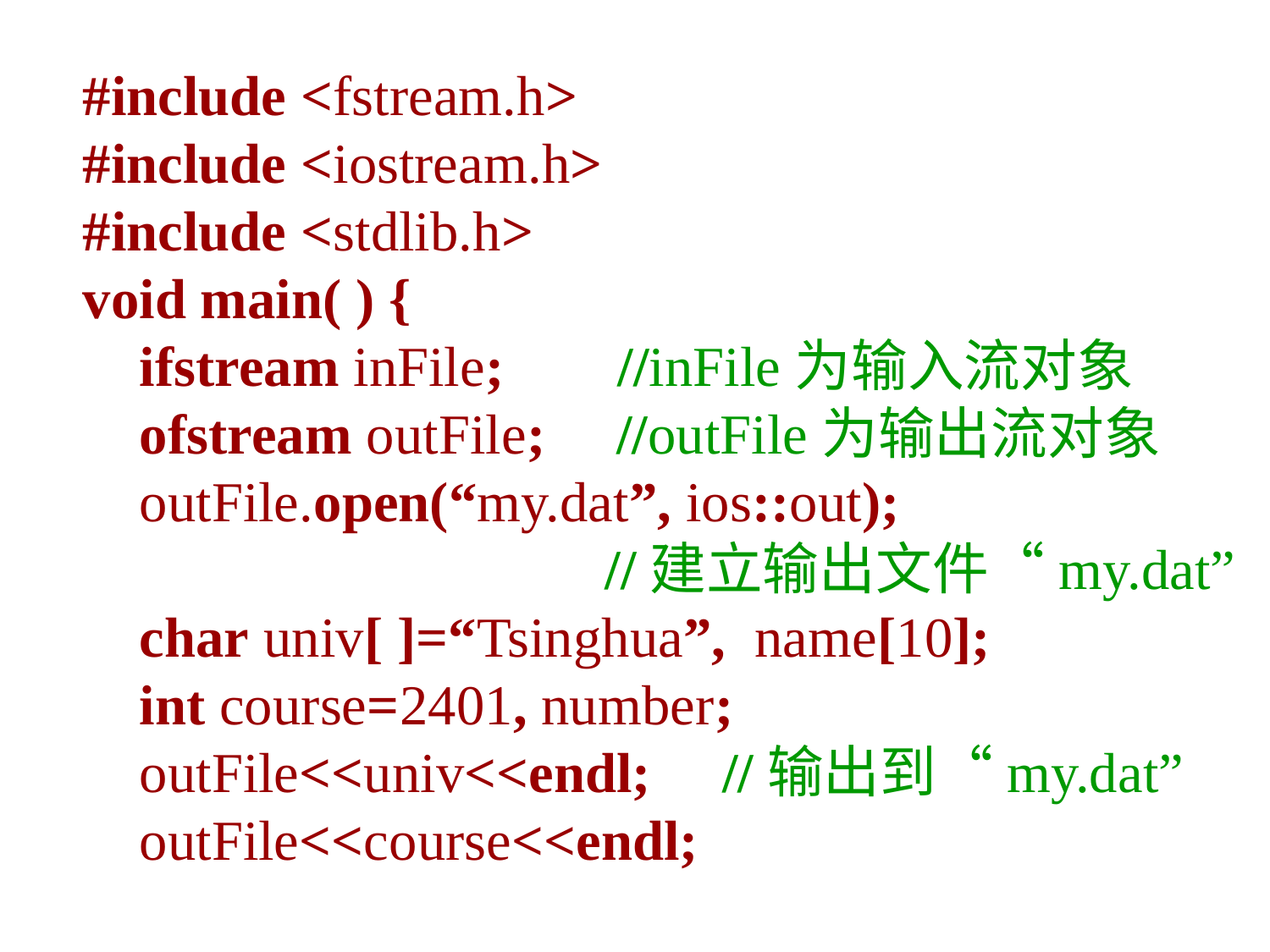

#include <fstream.h>
#include <iostream.h>
#include <stdlib.h>
void main( ) {
    ifstream inFile;        //inFile为输入流对象
    ofstream outFile;     //outFile为输出流对象
    outFile.open(“my.dat”, ios::out);
				 //建立输出文件“my.dat”
    char univ[ ]=“Tsinghua”,  name[10];
    int course=2401, number;
    outFile<<univ<<endl;     //输出到“my.dat”
    outFile<<course<<endl;
69